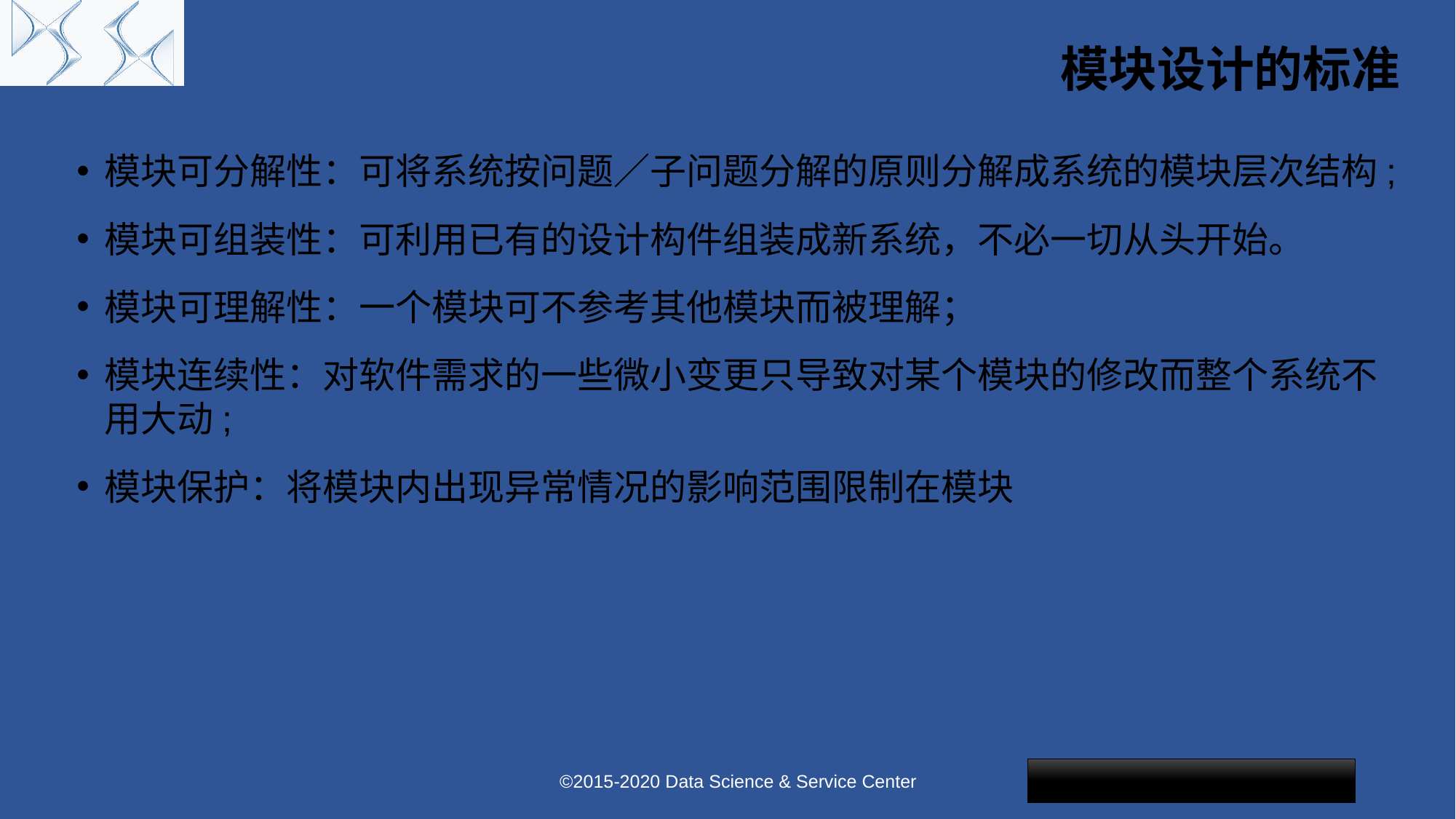

# 模块设计的标准
模块可分解性：可将系统按问题／子问题分解的原则分解成系统的模块层次结构;
模块可组装性：可利用已有的设计构件组装成新系统，不必一切从头开始。
模块可理解性：一个模块可不参考其他模块而被理解；
模块连续性：对软件需求的一些微小变更只导致对某个模块的修改而整个系统不用大动;
模块保护：将模块内出现异常情况的影响范围限制在模块

©2015-2020 Data Science & Service Center
15